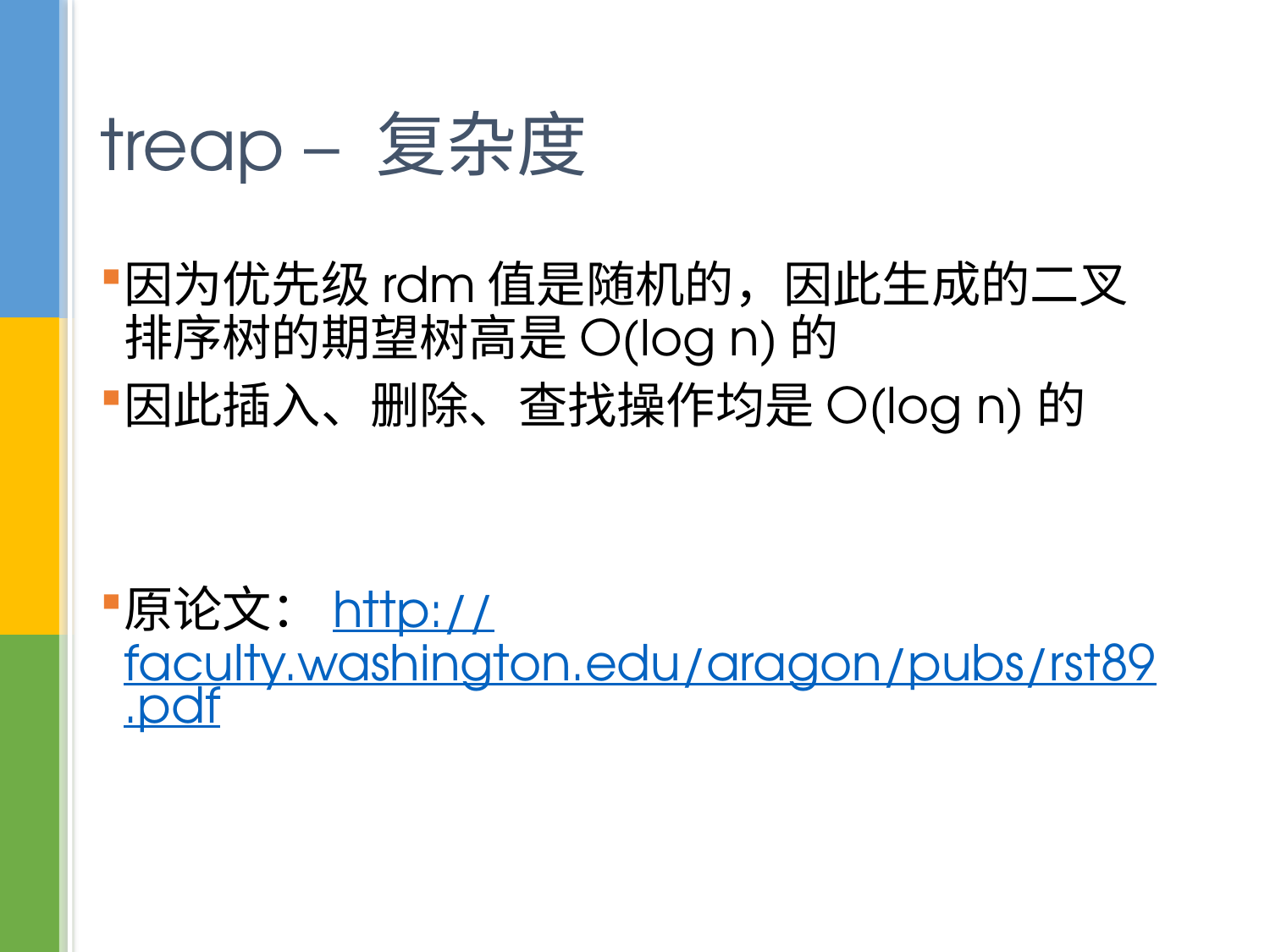

# treap – 复杂度
因为优先级rdm值是随机的，因此生成的二叉排序树的期望树高是O(log n)的
因此插入、删除、查找操作均是O(log n)的

原论文：http://faculty.washington.edu/aragon/pubs/rst89.pdf